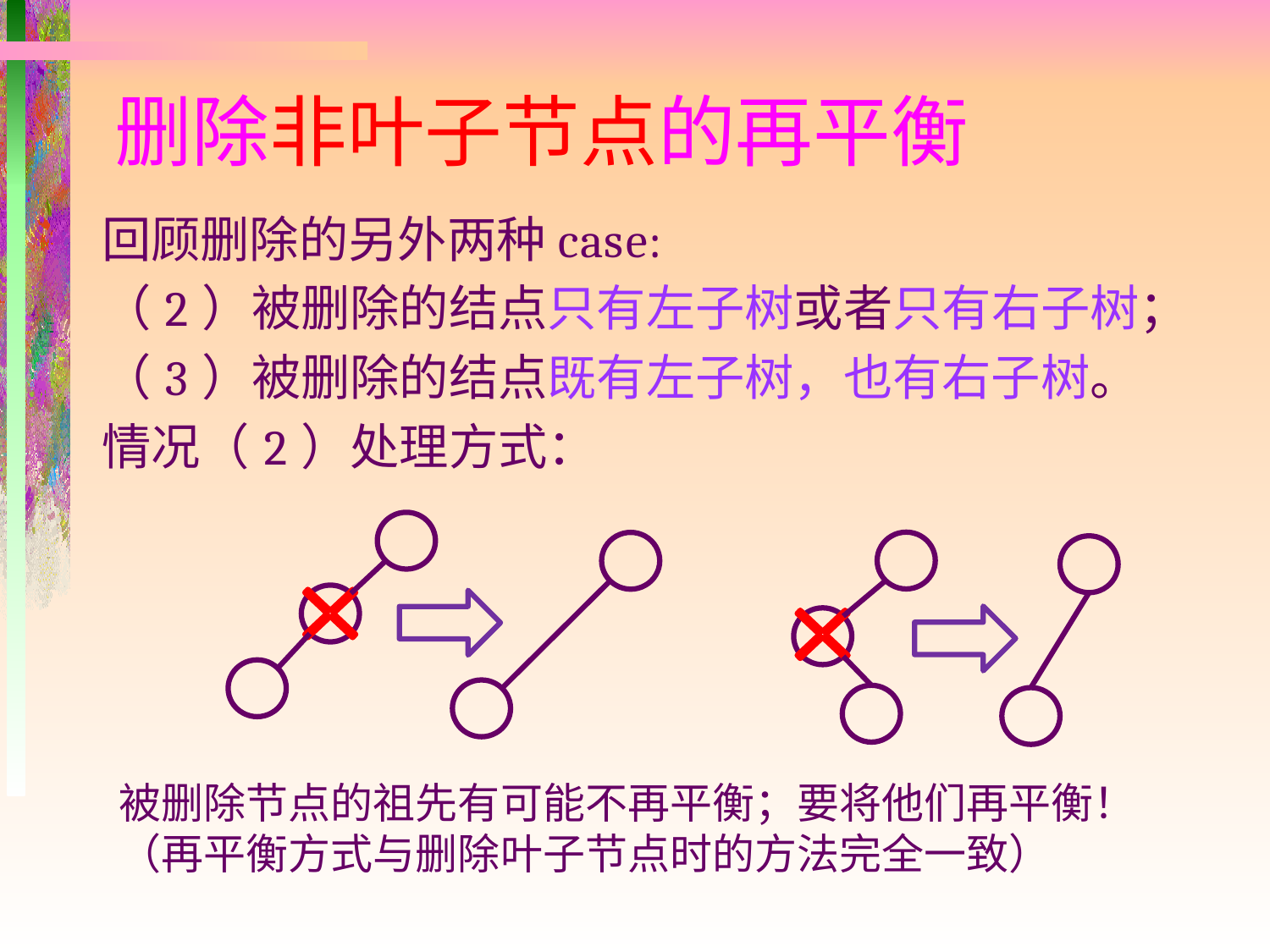

# 删除非叶子节点的再平衡
回顾删除的另外两种case:
（2）被删除的结点只有左子树或者只有右子树；
（3）被删除的结点既有左子树，也有右子树。
情况（2）处理方式：

被删除节点的祖先有可能不再平衡；要将他们再平衡！
（再平衡方式与删除叶子节点时的方法完全一致）